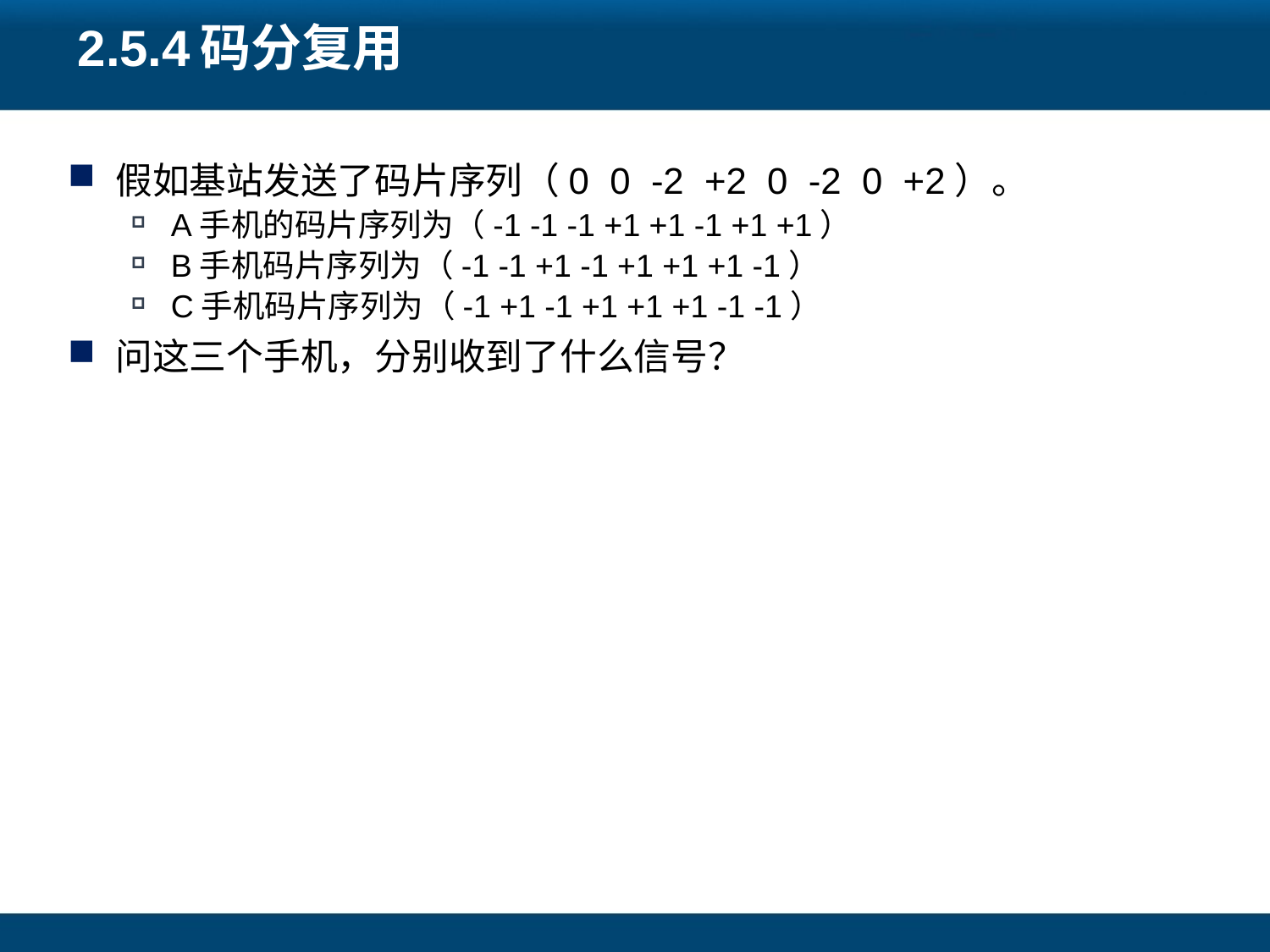

# 2.5.4码分复用
假如基站发送了码片序列（0  0  -2  +2  0  -2  0  +2）。
A手机的码片序列为（-1 -1 -1 +1 +1 -1 +1 +1）
B手机码片序列为（-1 -1 +1 -1 +1 +1 +1 -1）
C手机码片序列为（-1 +1 -1 +1 +1 +1 -1 -1）
问这三个手机，分别收到了什么信号？